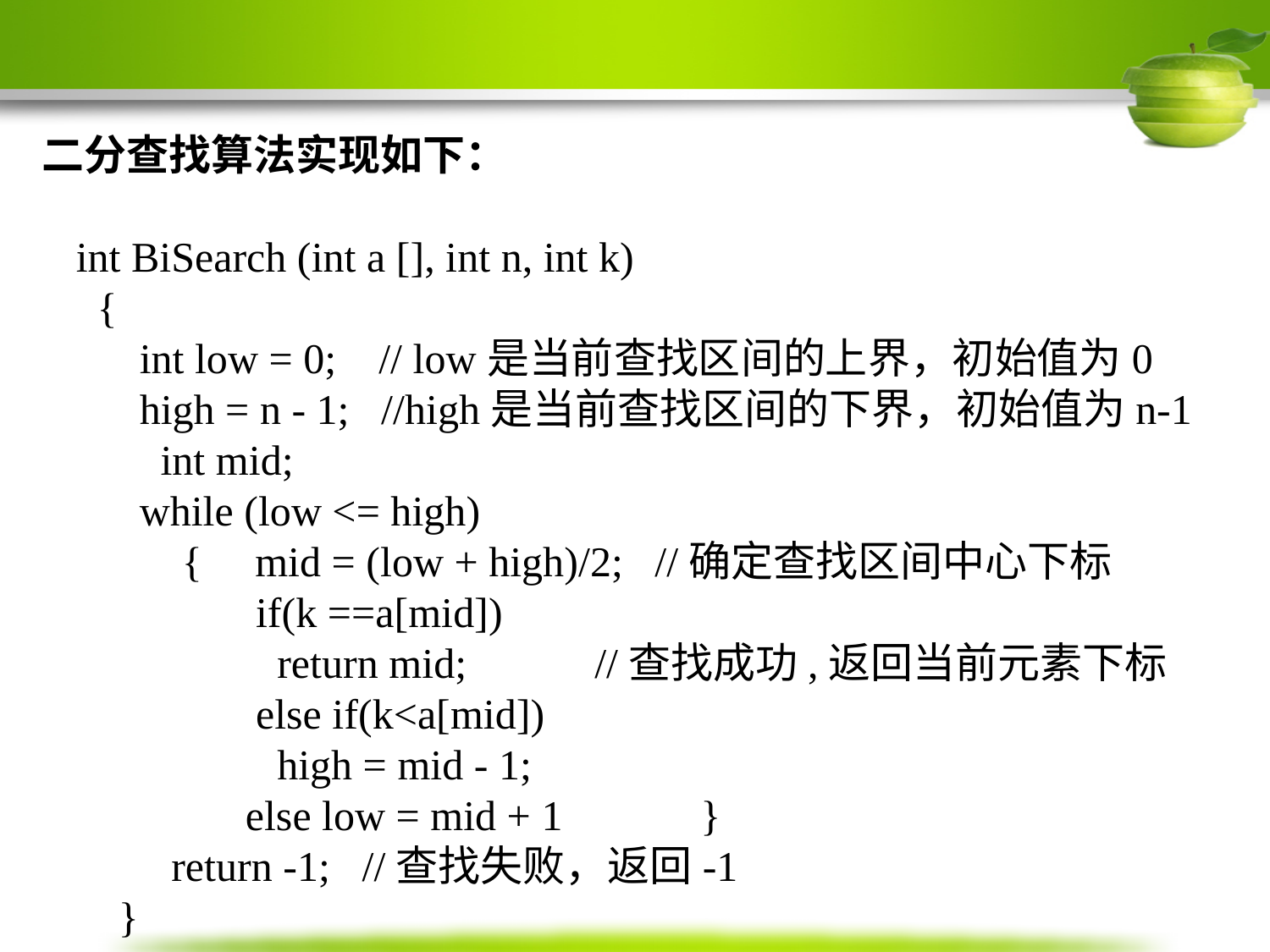

二分查找算法实现如下：

int BiSearch (int a [], int n, int k)
  {
      int low = 0;    // low是当前查找区间的上界，初始值为0
      high = n - 1;   //high是当前查找区间的下界，初始值为n-1
	  int mid;
      while (low <= high)
	    {     mid = (low + high)/2;   //确定查找区间中心下标
	           if(k ==a[mid])
                   return mid;	       //查找成功,返回当前元素下标
	           else if(k<a[mid])
                   high = mid - 1;
                else low = mid + 1	     }
	   return -1;   //查找失败，返回-1
    }